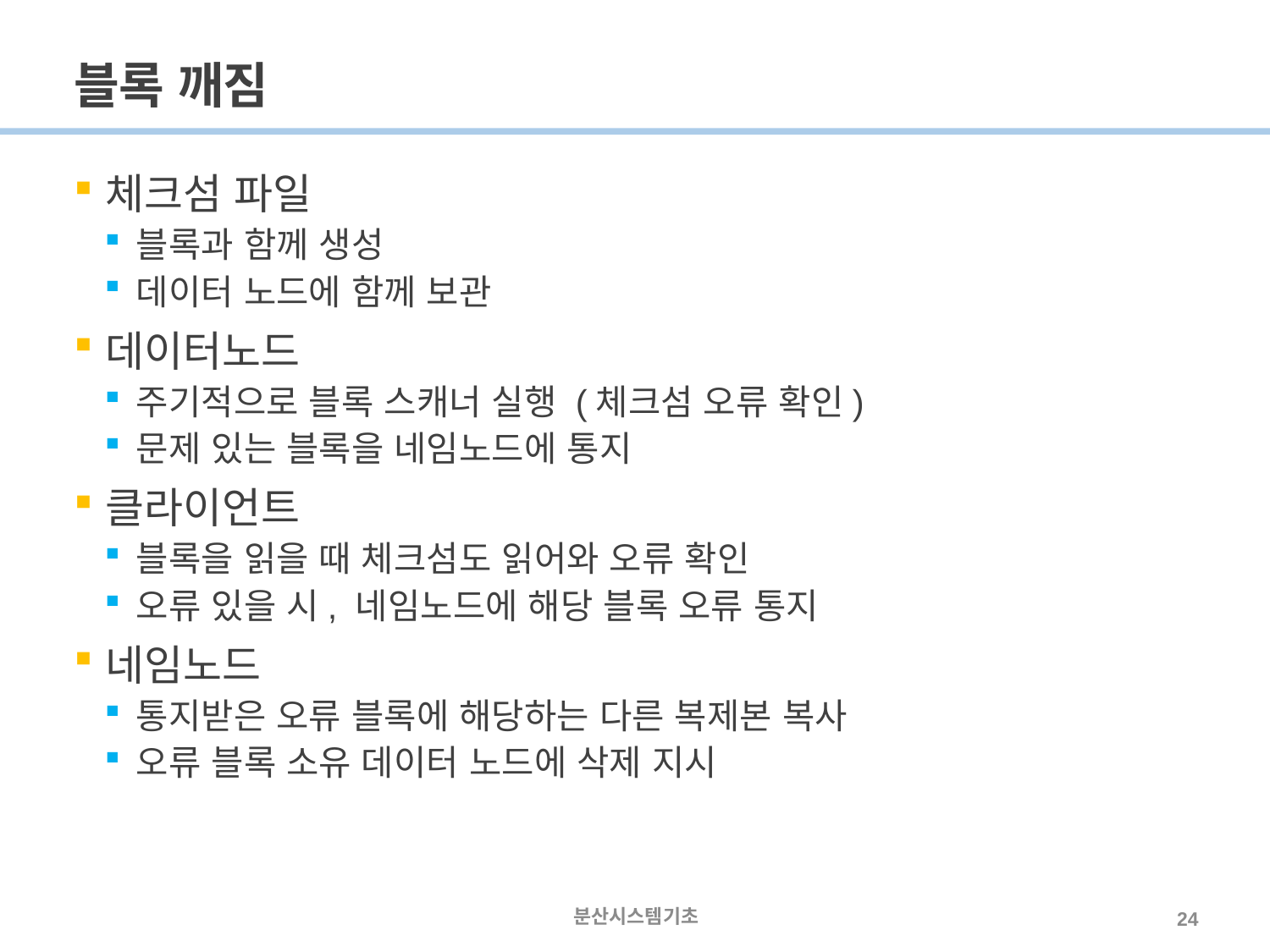

# 블록 깨짐
체크섬 파일
블록과 함께 생성
데이터 노드에 함께 보관
데이터노드
주기적으로 블록 스캐너 실행 (체크섬 오류 확인)
문제 있는 블록을 네임노드에 통지
클라이언트
블록을 읽을 때 체크섬도 읽어와 오류 확인
오류 있을 시, 네임노드에 해당 블록 오류 통지
네임노드
통지받은 오류 블록에 해당하는 다른 복제본 복사
오류 블록 소유 데이터 노드에 삭제 지시
분산시스템기초
24